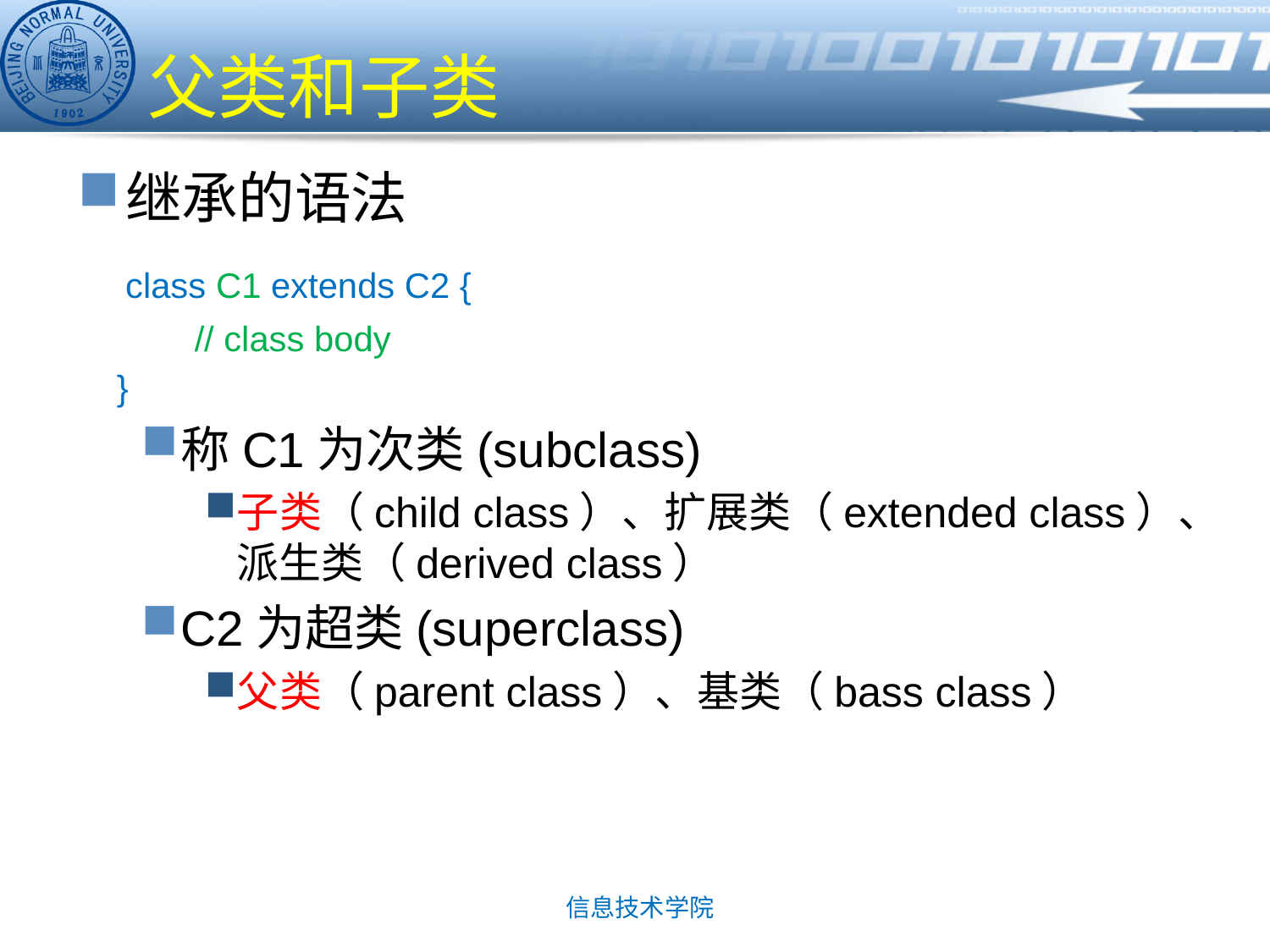

# 父类和子类
继承的语法
	class C1 extends C2 {
            // class body
    }
称C1为次类(subclass)
子类（child class）、扩展类（extended class）、派生类（derived class）
C2为超类(superclass)
父类（parent class）、基类（bass class）

4